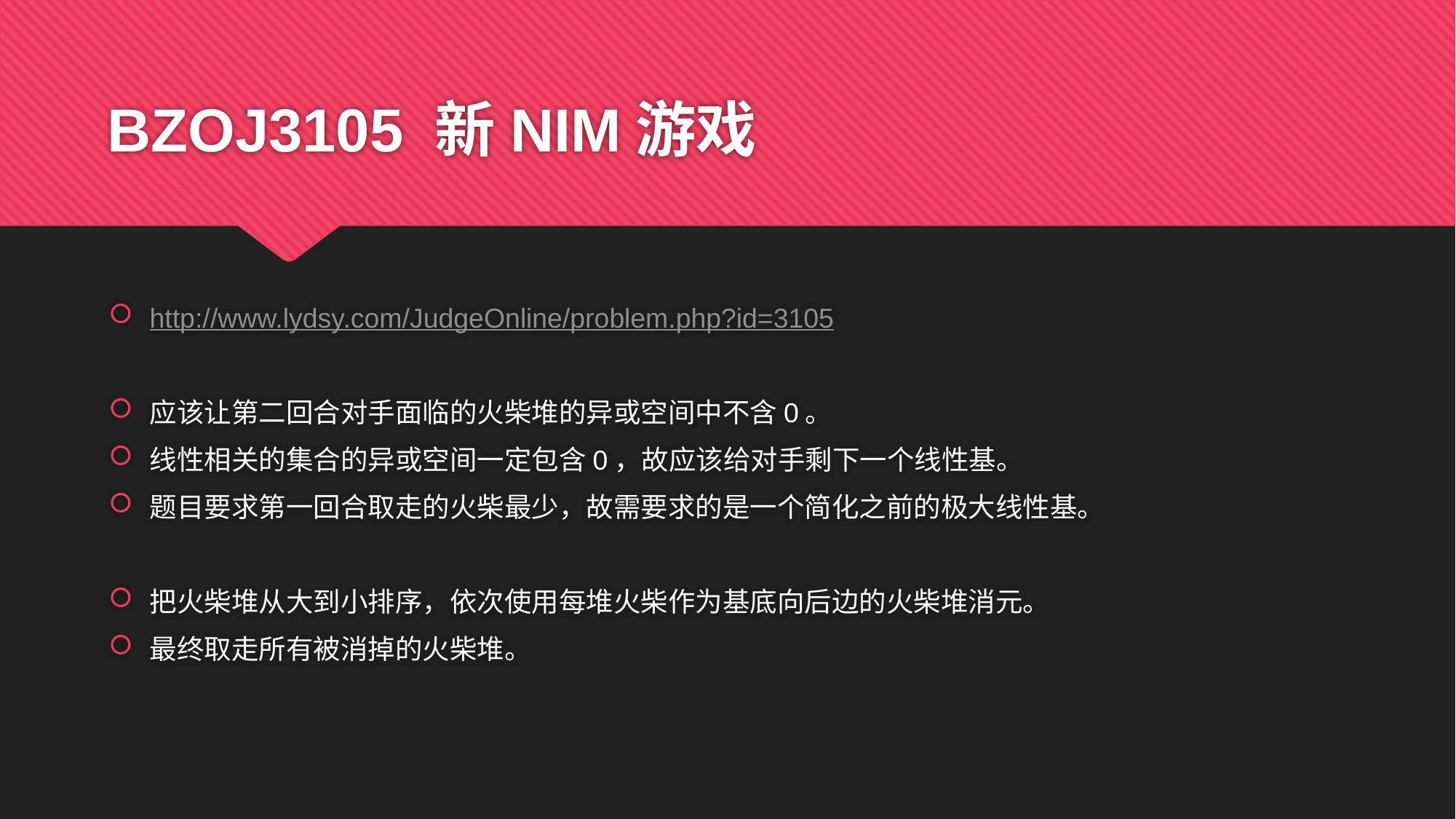

# BZOJ3105 新NIM游戏
http://www.lydsy.com/JudgeOnline/problem.php?id=3105

应该让第二回合对手面临的火柴堆的异或空间中不含0。
线性相关的集合的异或空间一定包含0，故应该给对手剩下一个线性基。
题目要求第一回合取走的火柴最少，故需要求的是一个简化之前的极大线性基。

把火柴堆从大到小排序，依次使用每堆火柴作为基底向后边的火柴堆消元。
最终取走所有被消掉的火柴堆。